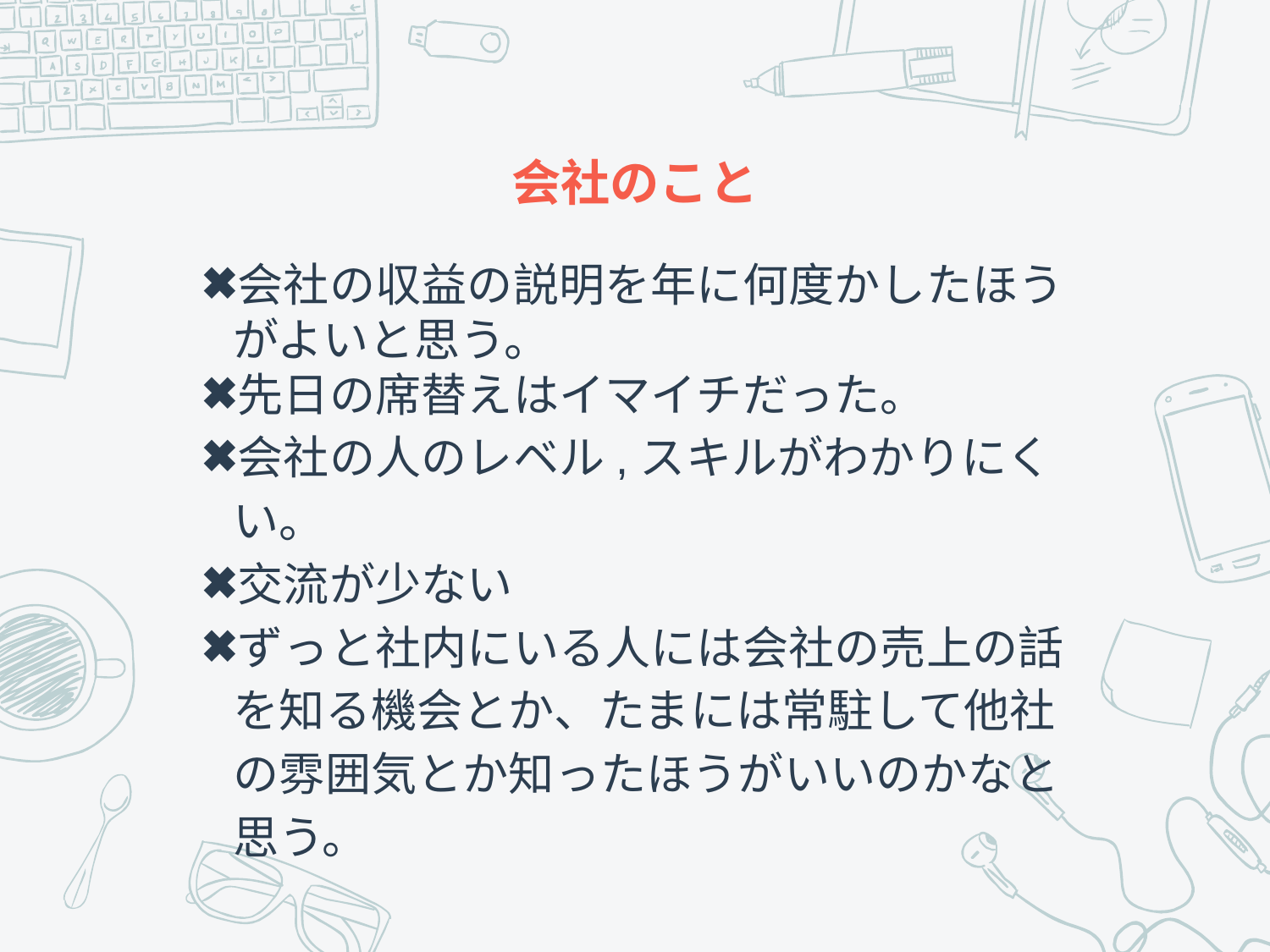

# 会社のこと
会社の収益の説明を年に何度かしたほうがよいと思う。
先日の席替えはイマイチだった。
会社の人のレベル,スキルがわかりにくい。
交流が少ない
ずっと社内にいる人には会社の売上の話を知る機会とか、たまには常駐して他社の雰囲気とか知ったほうがいいのかなと思う。